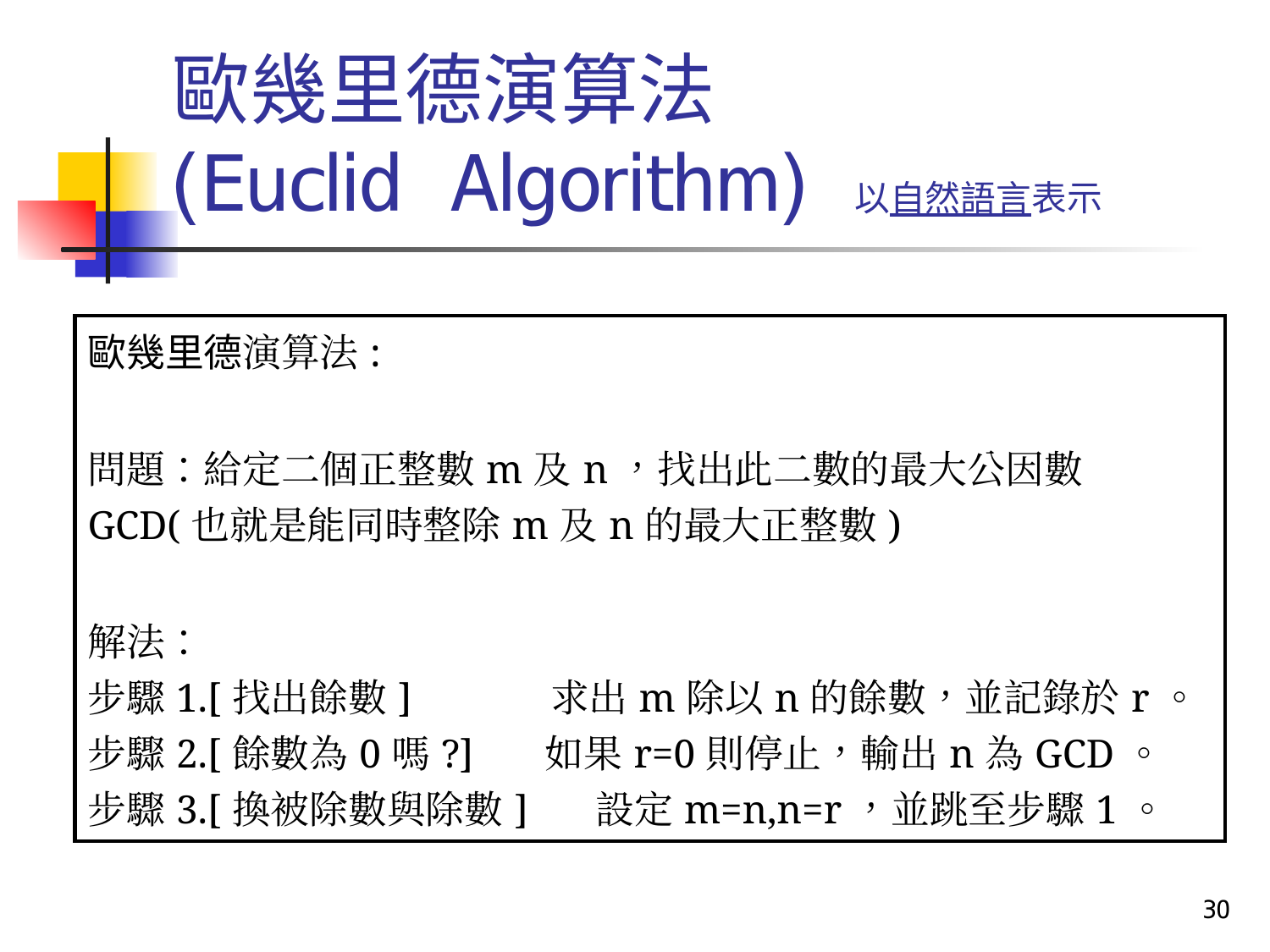

# 歐幾里德演算法 (Euclid  Algorithm) 以自然語言表示
| 歐幾里德演算法: 問題：給定二個正整數m及n，找出此二數的最大公因數GCD(也就是能同時整除m及n的最大正整數) 解法： 步驟1.[找出餘數] 求出m除以n的餘數，並記錄於r。 步驟2.[餘數為0嗎?] 如果r=0則停止，輸出n為GCD。 步驟3.[換被除數與除數] 設定m=n,n=r，並跳至步驟1。 |
| --- |
30